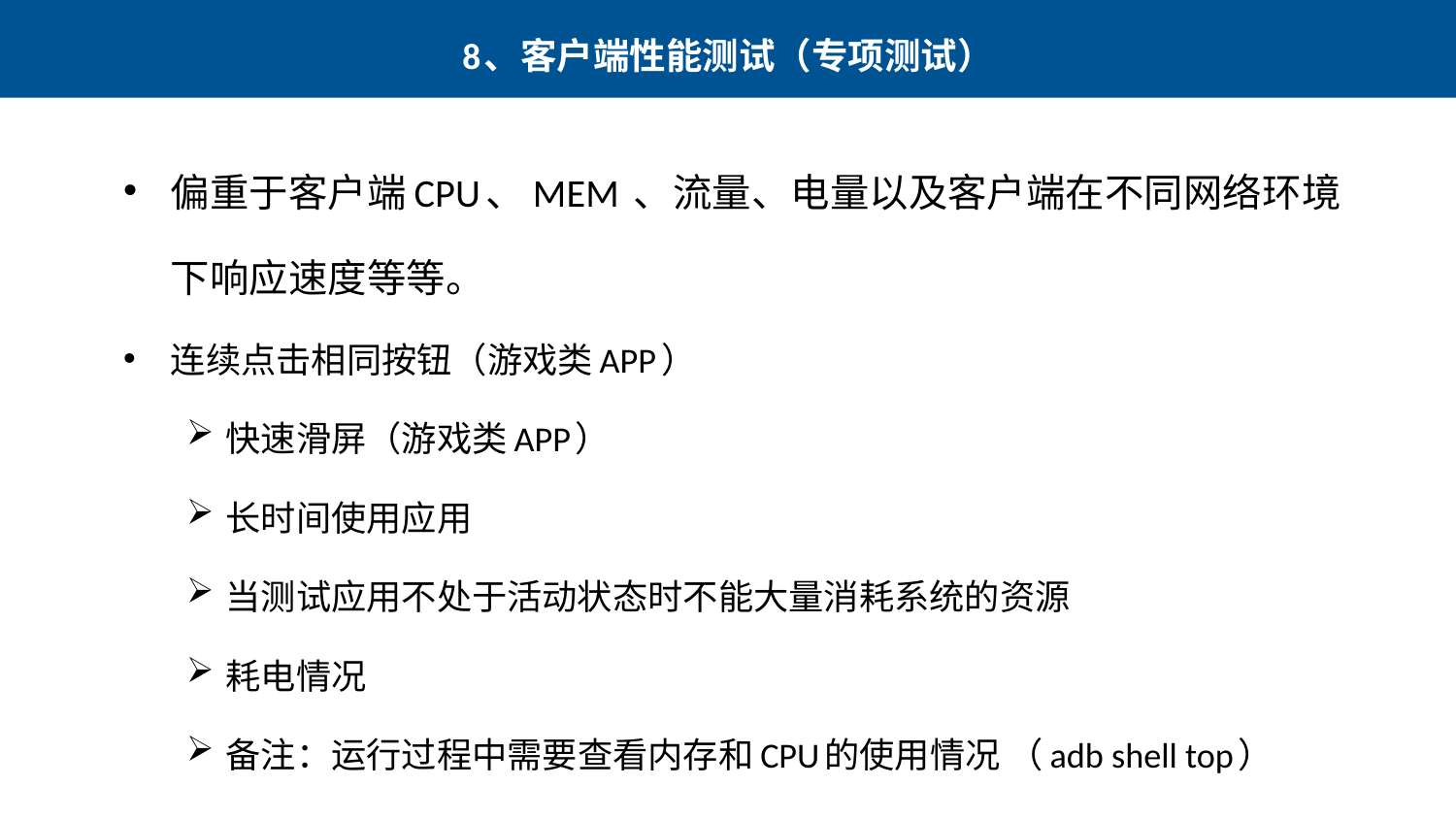

8、客户端性能测试（专项测试）
偏重于客户端CPU、MEM 、流量、电量以及客户端在不同网络环境下响应速度等等。
连续点击相同按钮（游戏类APP）
快速滑屏（游戏类APP）
长时间使用应用
当测试应用不处于活动状态时不能大量消耗系统的资源
耗电情况
备注：运行过程中需要查看内存和CPU的使用情况 （adb shell top）